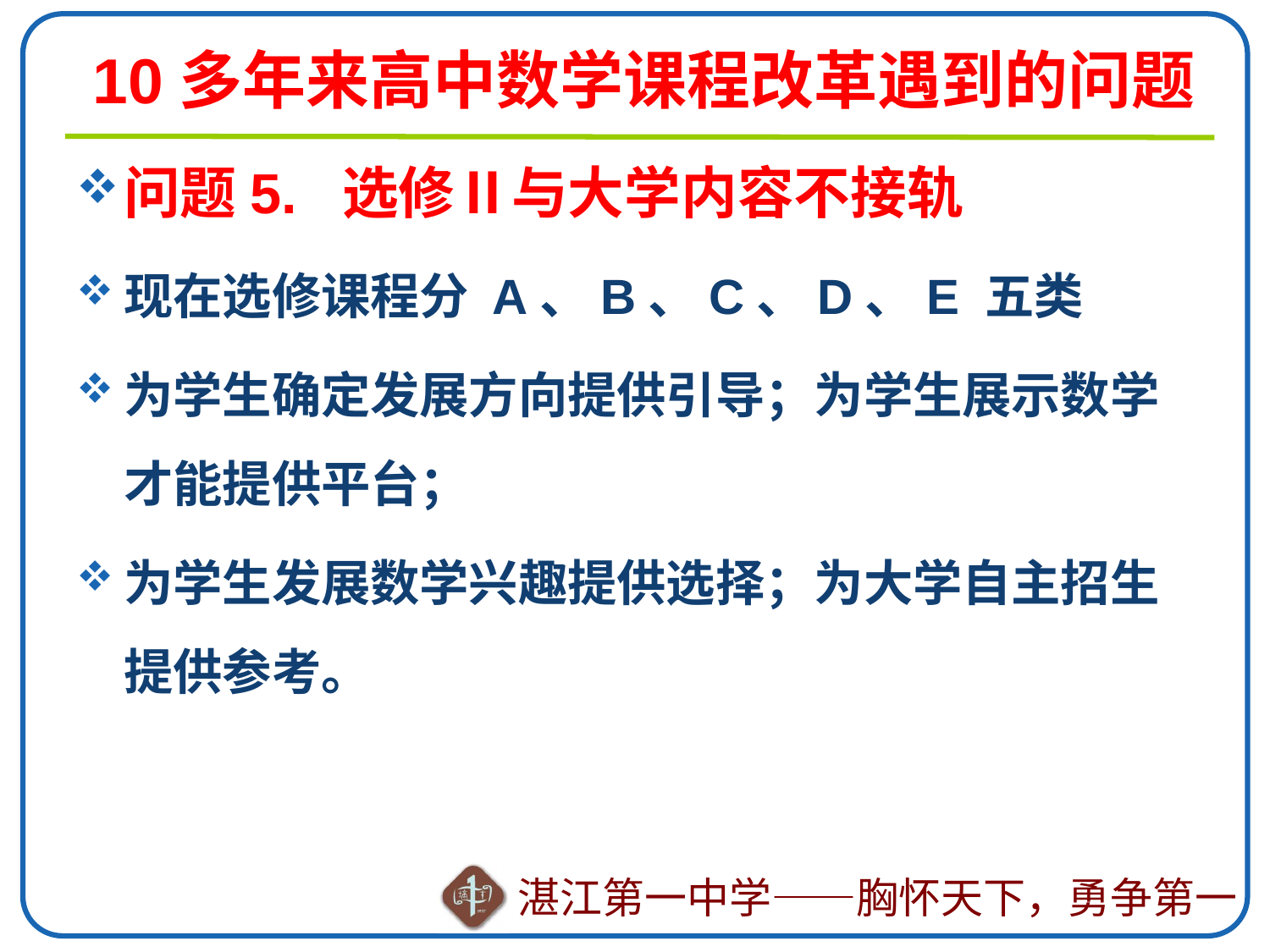

# 10多年来高中数学课程改革遇到的问题
问题5.  选修Ⅱ与大学内容不接轨
现在选修课程分 A、B、C、D、E 五类
为学生确定发展方向提供引导；为学生展示数学才能提供平台；
为学生发展数学兴趣提供选择；为大学自主招生提供参考。

6